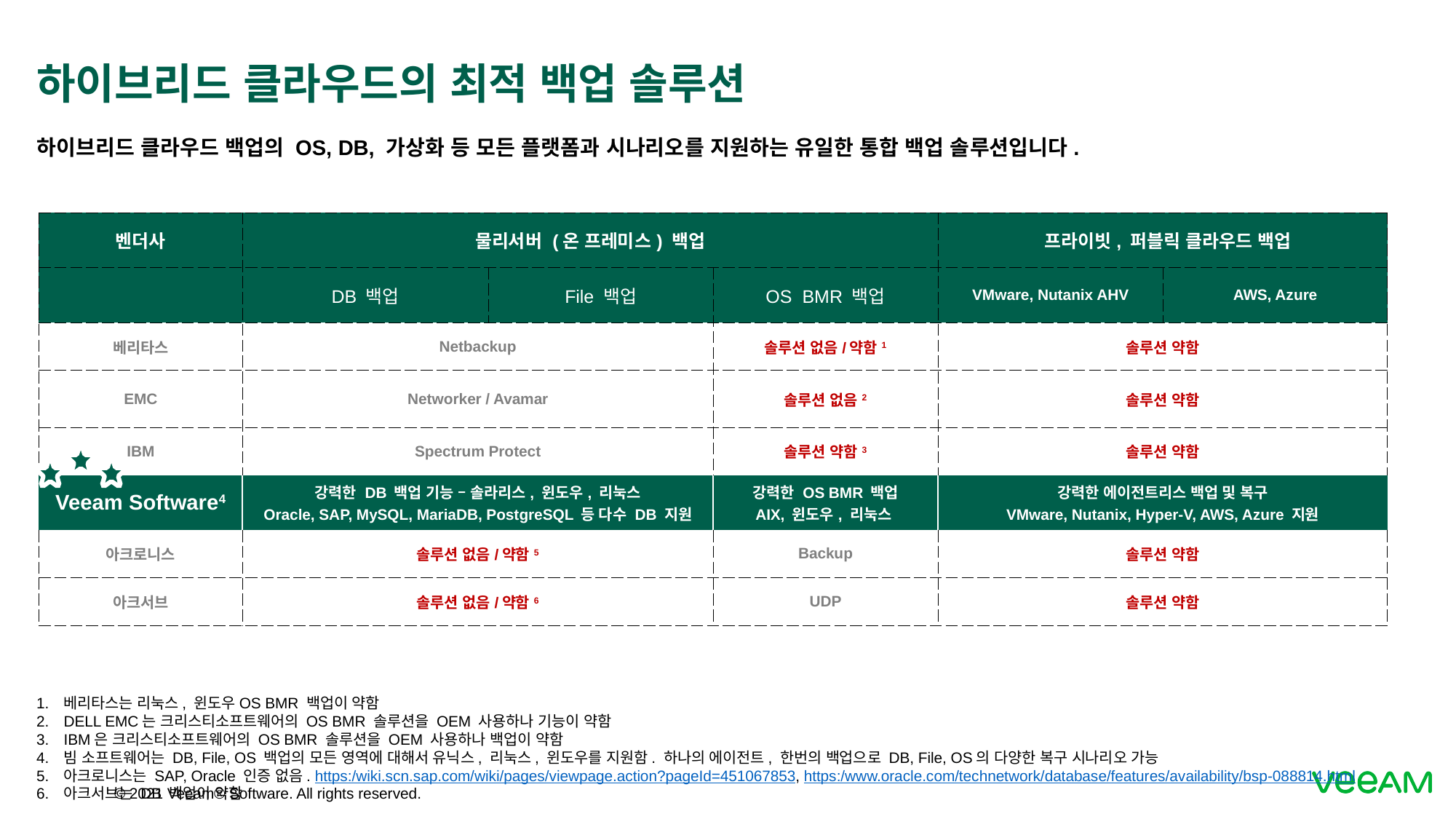

# 하이브리드 클라우드의 최적 백업 솔루션
하이브리드 클라우드 백업의 OS, DB, 가상화 등 모든 플랫폼과 시나리오를 지원하는 유일한 통합 백업 솔루션입니다.

| 벤더사 | 물리서버 (온 프레미스) 백업 |  |  | 프라이빗, 퍼블릭 클라우드 백업 |  |
| --- | --- | --- | --- | --- | --- |
|  | DB 백업 | File 백업 | OS BMR 백업 | VMware, Nutanix AHV | AWS, Azure |
| 베리타스 | Netbackup |  | 솔루션 없음/약함1 | 솔루션 약함 |  |
| EMC | Networker / Avamar |  | 솔루션 없음2 | 솔루션 약함 |  |
| IBM | Spectrum Protect |  | 솔루션 약함3 | 솔루션 약함 |  |
| Veeam Software4 | 강력한 DB 백업 기능 – 솔라리스, 윈도우, 리눅스 Oracle, SAP, MySQL, MariaDB, PostgreSQL 등 다수 DB 지원 |  | 강력한 OS BMR 백업 AIX, 윈도우, 리눅스 | 강력한 에이전트리스 백업 및 복구 VMware, Nutanix, Hyper-V, AWS, Azure 지원 |  |
| 아크로니스 | 솔루션 없음/약함5 |  | Backup | 솔루션 약함 |  |
| 아크서브 | 솔루션 없음/약함6 |  | UDP | 솔루션 약함 |  |

베리타스는 리눅스, 윈도우OS BMR 백업이 약함
DELL EMC는 크리스티소프트웨어의 OS BMR 솔루션을 OEM 사용하나 기능이 약함
IBM은 크리스티소프트웨어의 OS BMR 솔루션을 OEM 사용하나 백업이 약함
빔 소프트웨어는 DB, File, OS 백업의 모든 영역에 대해서 유닉스, 리눅스, 윈도우를 지원함. 하나의 에이전트, 한번의 백업으로 DB, File, OS의 다양한 복구 시나리오 가능
아크로니스는 SAP, Oracle 인증 없음. https:/wiki.scn.sap.com/wiki/pages/viewpage.action?pageId=451067853, https:/www.oracle.com/technetwork/database/features/availability/bsp-088814.html
아크서브는 DB 백업이 약함